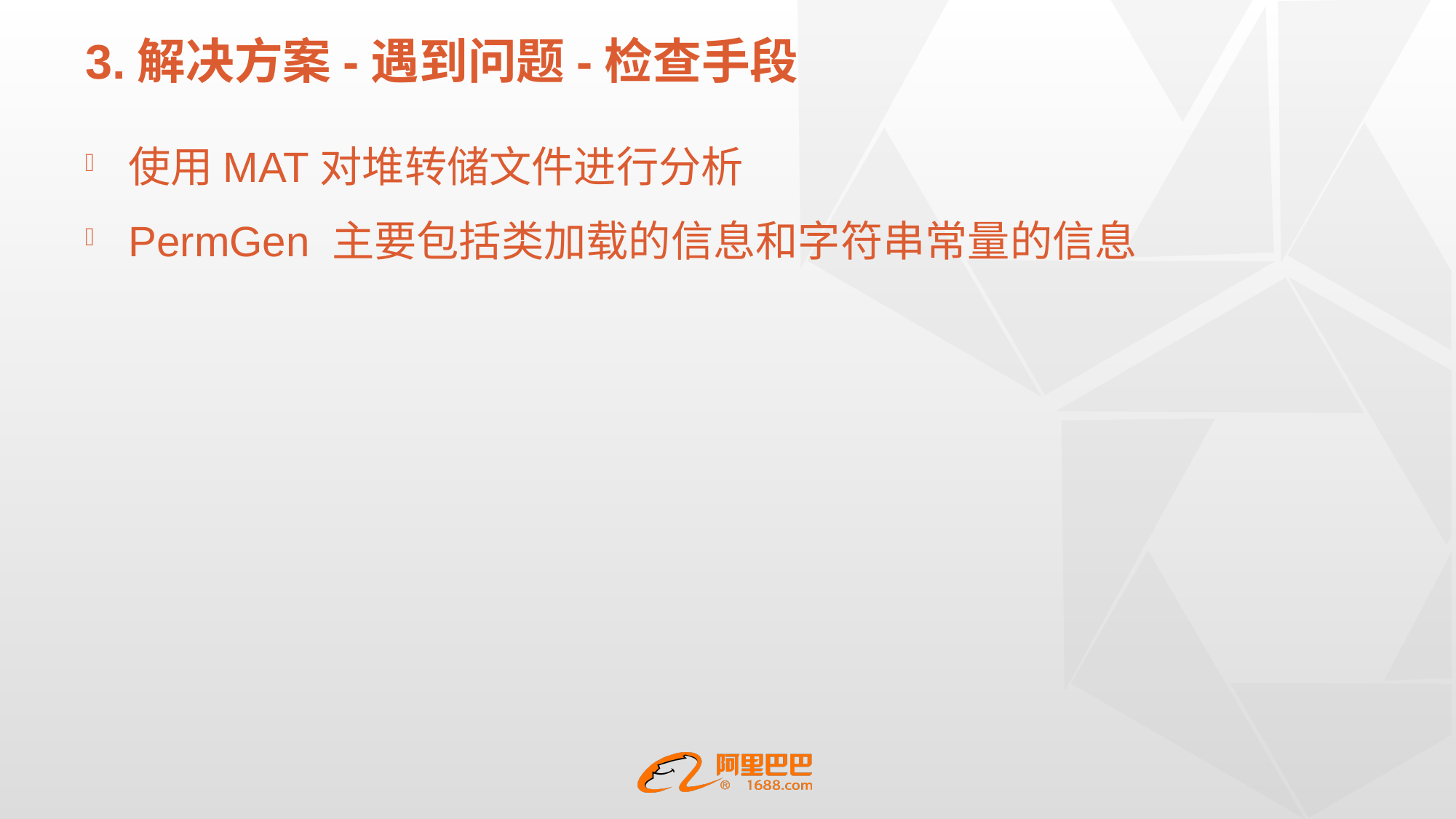

# 3.解决方案-遇到问题-检查手段
使用MAT对堆转储文件进行分析
PermGen 主要包括类加载的信息和字符串常量的信息